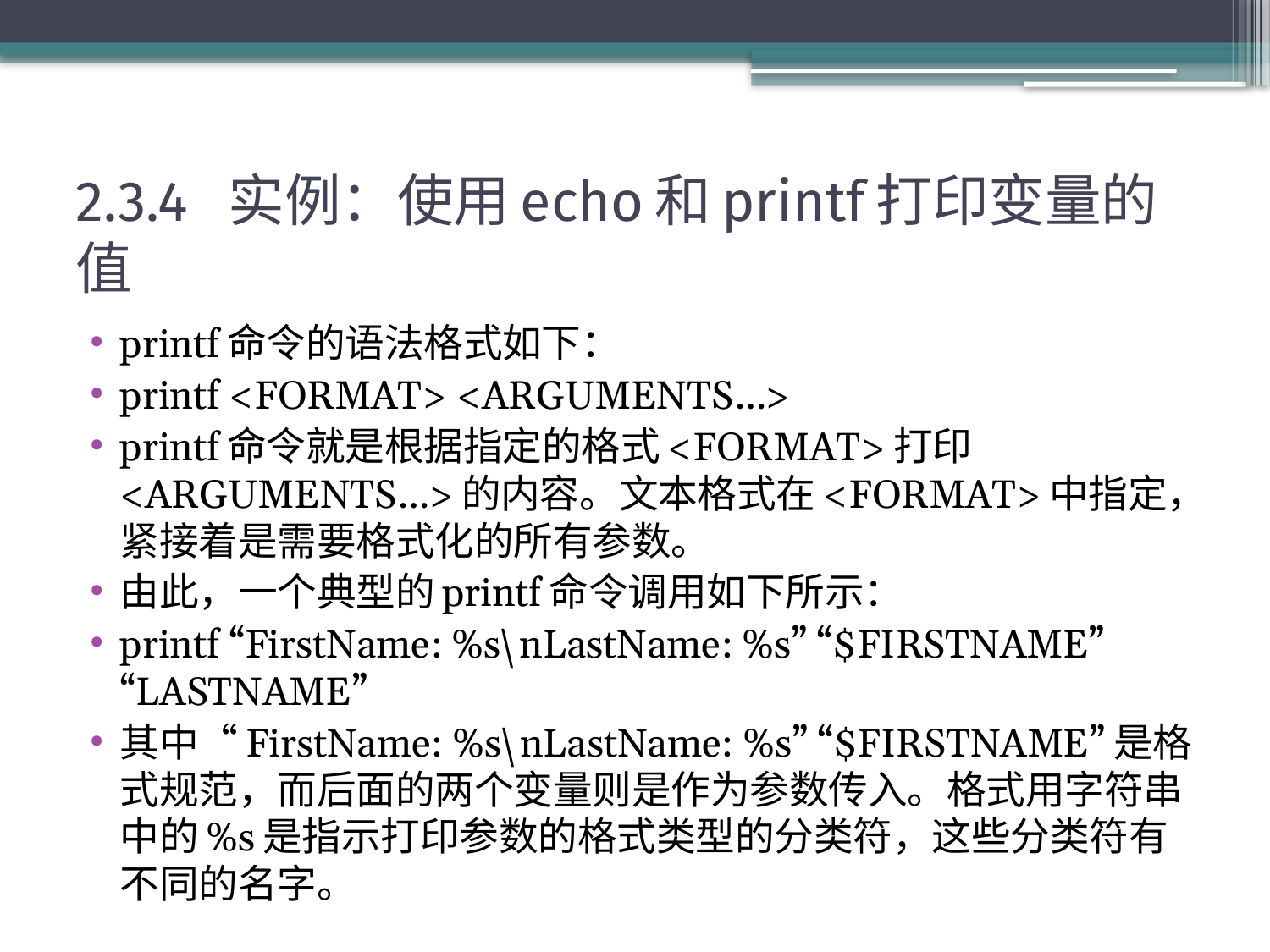

# 2.3.4  实例：使用echo和printf打印变量的值
printf命令的语法格式如下：
printf <FORMAT> <ARGUMENTS…>
printf命令就是根据指定的格式<FORMAT>打印<ARGUMENTS…>的内容。文本格式在<FORMAT>中指定，紧接着是需要格式化的所有参数。
由此，一个典型的printf命令调用如下所示：
printf “FirstName: %s\nLastName: %s” “$FIRSTNAME” “LASTNAME”
其中“FirstName: %s\nLastName: %s” “$FIRSTNAME”是格式规范，而后面的两个变量则是作为参数传入。格式用字符串中的%s是指示打印参数的格式类型的分类符，这些分类符有不同的名字。